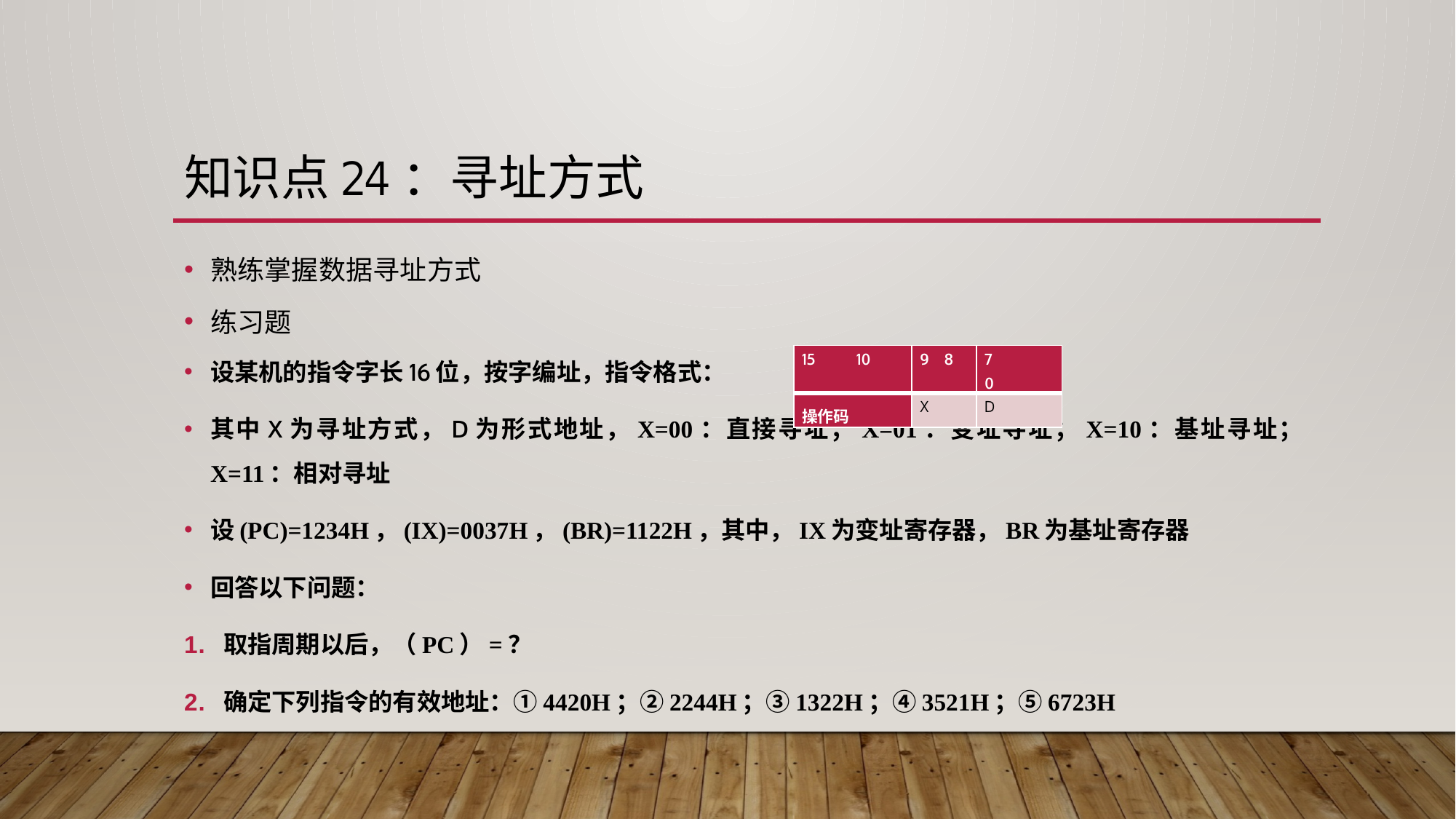

# 知识点24：寻址方式
熟练掌握数据寻址方式
练习题
设某机的指令字长16位，按字编址，指令格式：
其中X为寻址方式，D为形式地址，X=00：直接寻址；X=01：变址寻址；X=10：基址寻址；X=11：相对寻址
设(PC)=1234H，(IX)=0037H，(BR)=1122H，其中，IX为变址寄存器，BR为基址寄存器
回答以下问题：
取指周期以后，（PC）=？
确定下列指令的有效地址：①4420H；②2244H；③1322H；④3521H；⑤6723H

| 15 10 | 9 8 | 7 0 |
| --- | --- | --- |
| 操作码 | X | D |